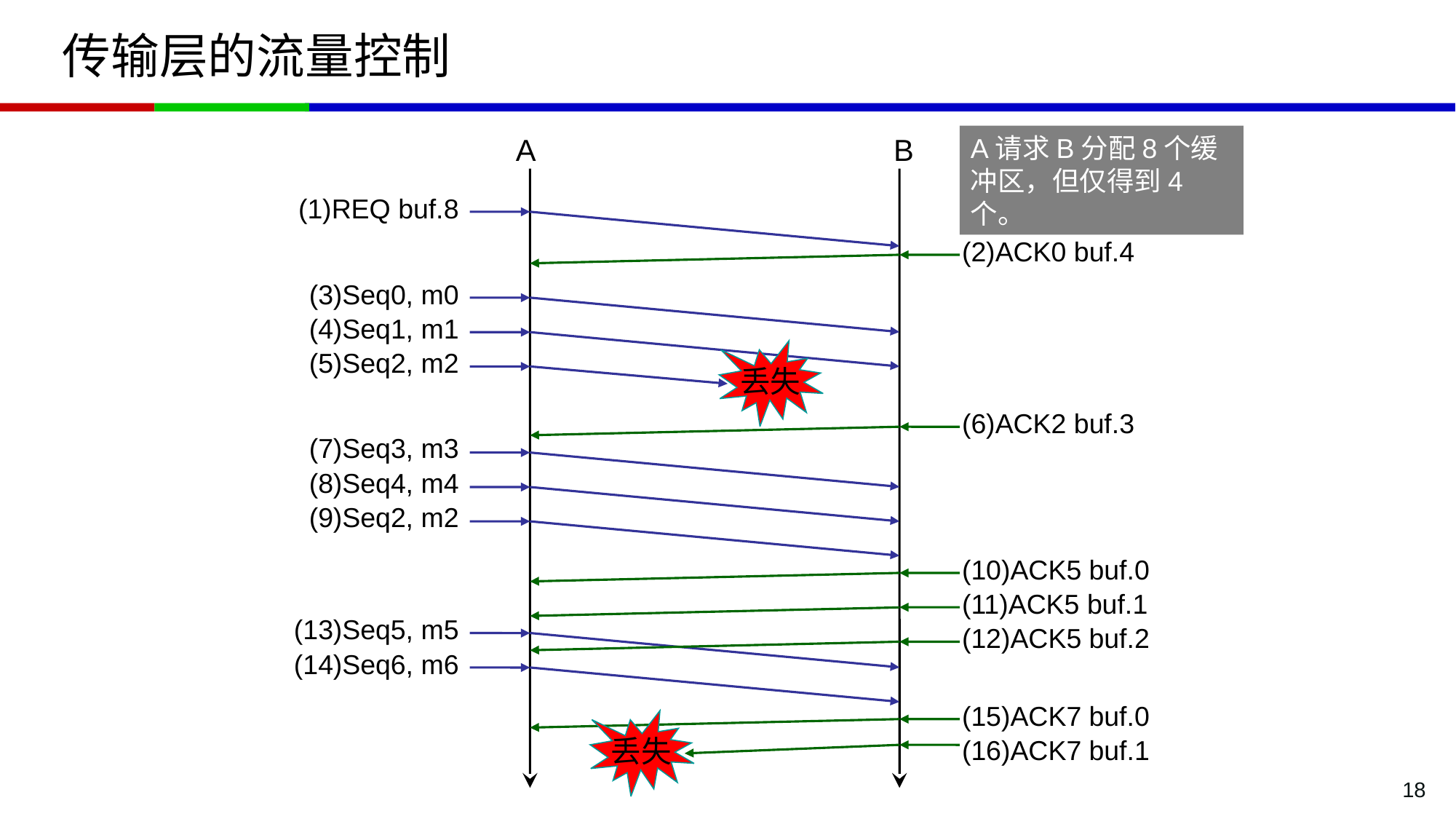

# 传输层的流量控制
A请求B分配8个缓冲区，但仅得到4个。
A
B

(1)REQ buf.8

(2)ACK0 buf.4

(3)Seq0, m0

(4)Seq1, m1

(5)Seq2, m2
丢失

(6)ACK2 buf.3
(7)Seq3, m3

(8)Seq4, m4

(9)Seq2, m2

(10)ACK5 buf.0

(11)ACK5 buf.1
(13)Seq5, m5

(12)ACK5 buf.2

(14)Seq6, m6

(15)ACK7 buf.0
丢失

(16)ACK7 buf.1

18